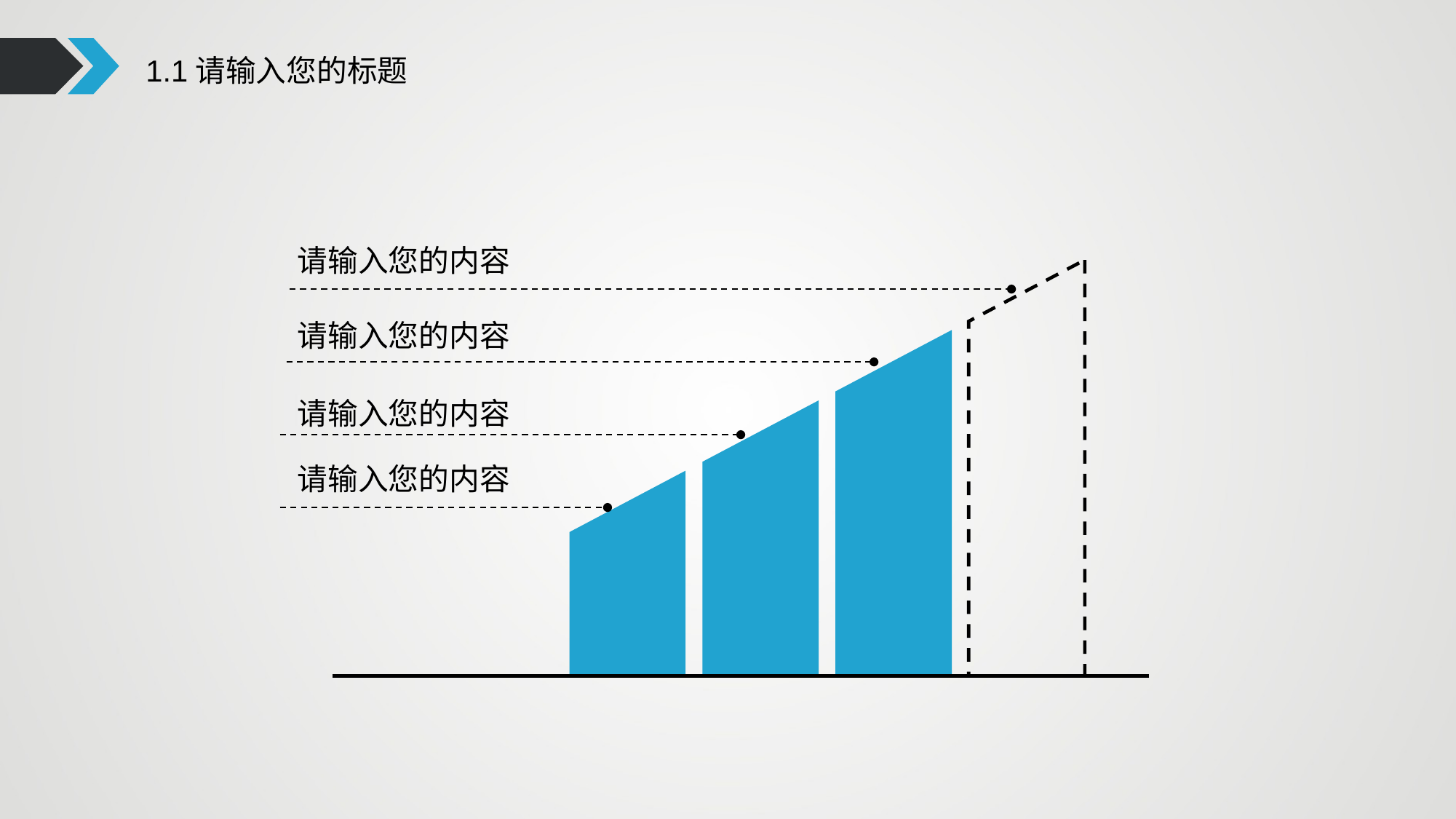

1.1请输入您的标题
请输入您的内容

请输入您的内容

请输入您的内容

请输入您的内容